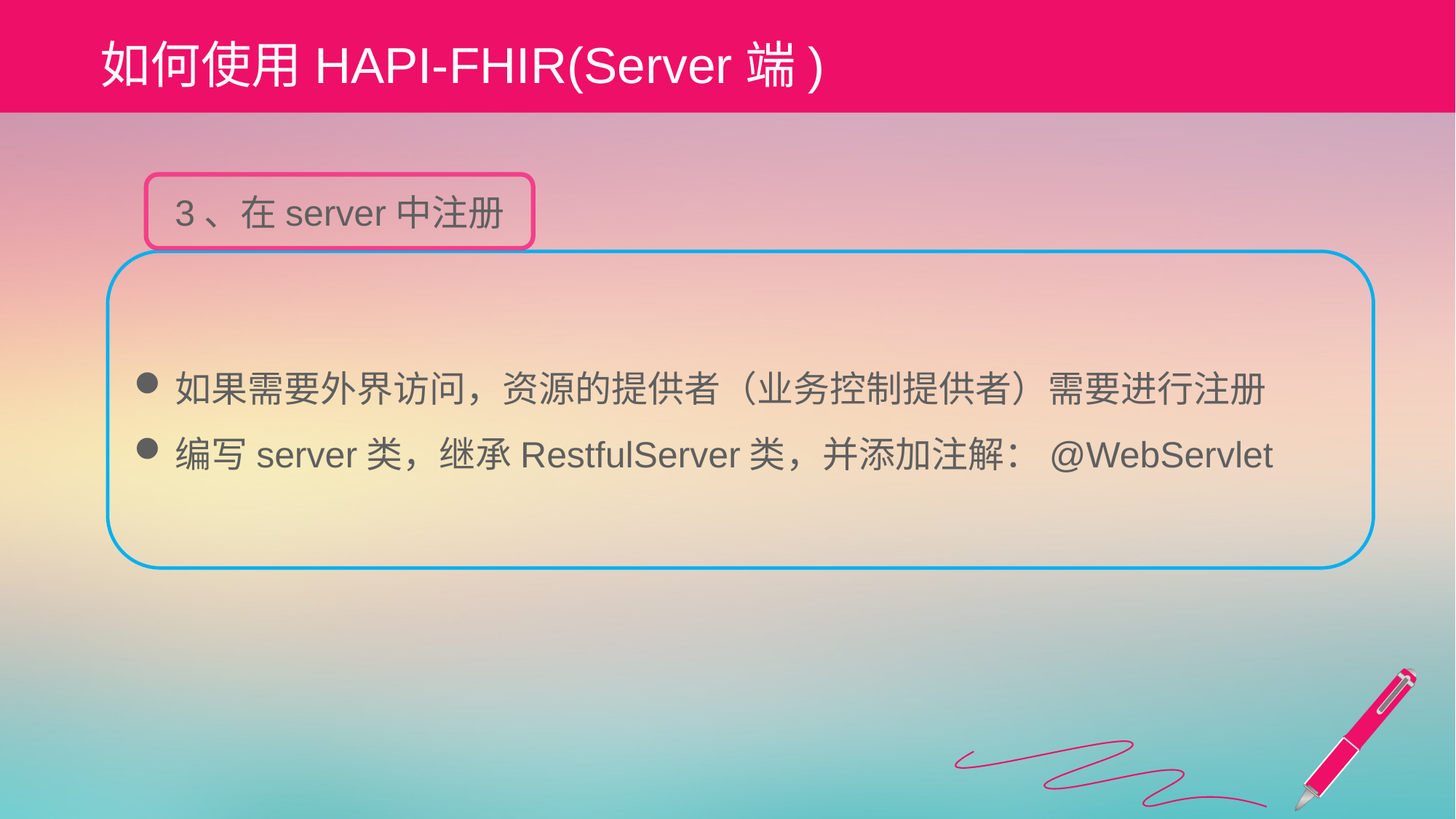

# 如何使用HAPI-FHIR(Server端)
3、在server中注册
如果需要外界访问，资源的提供者（业务控制提供者）需要进行注册
编写server类，继承RestfulServer类，并添加注解：@WebServlet